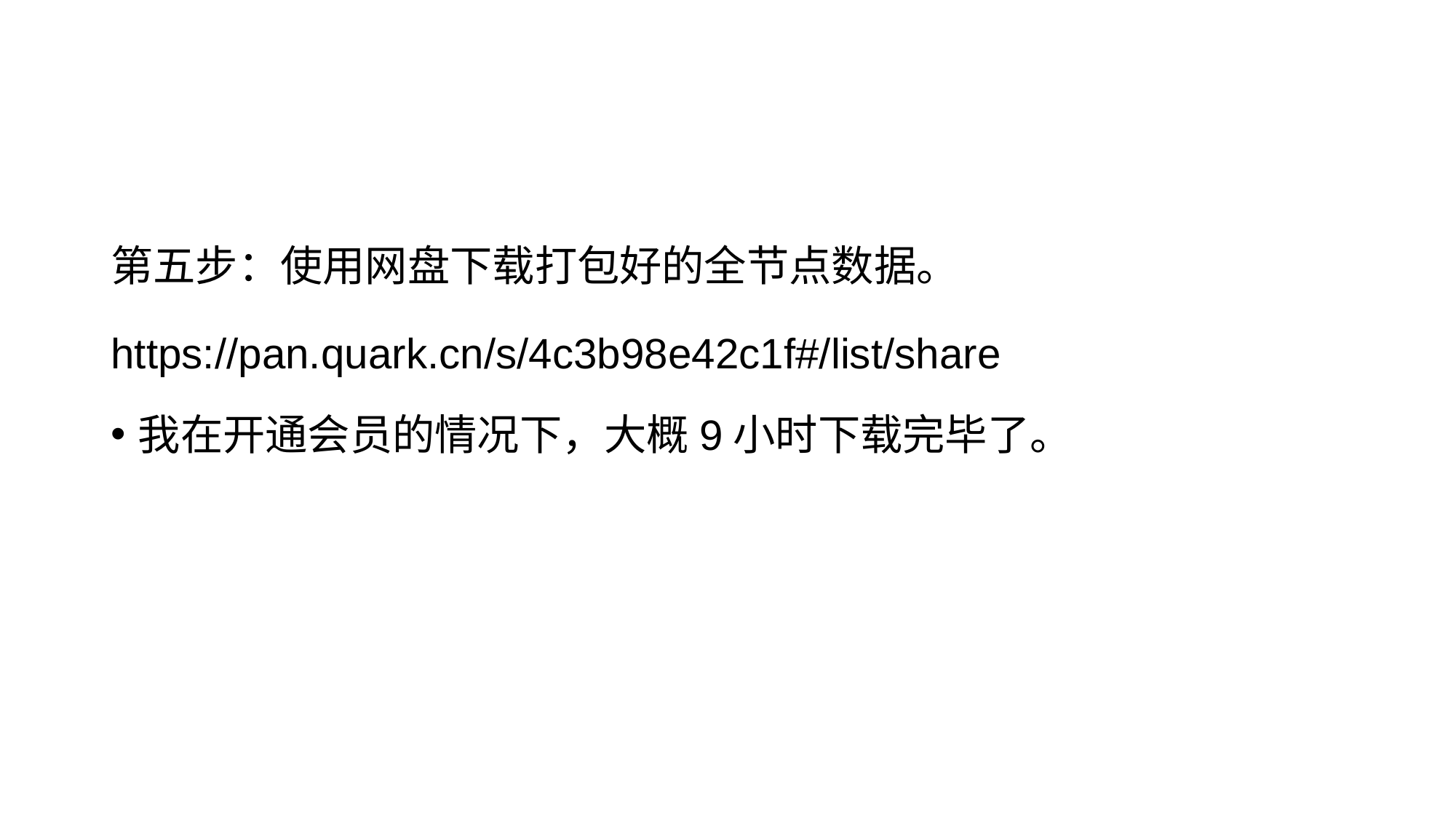

第五步：使用网盘下载打包好的全节点数据。
https://pan.quark.cn/s/4c3b98e42c1f#/list/share
我在开通会员的情况下，大概9小时下载完毕了。